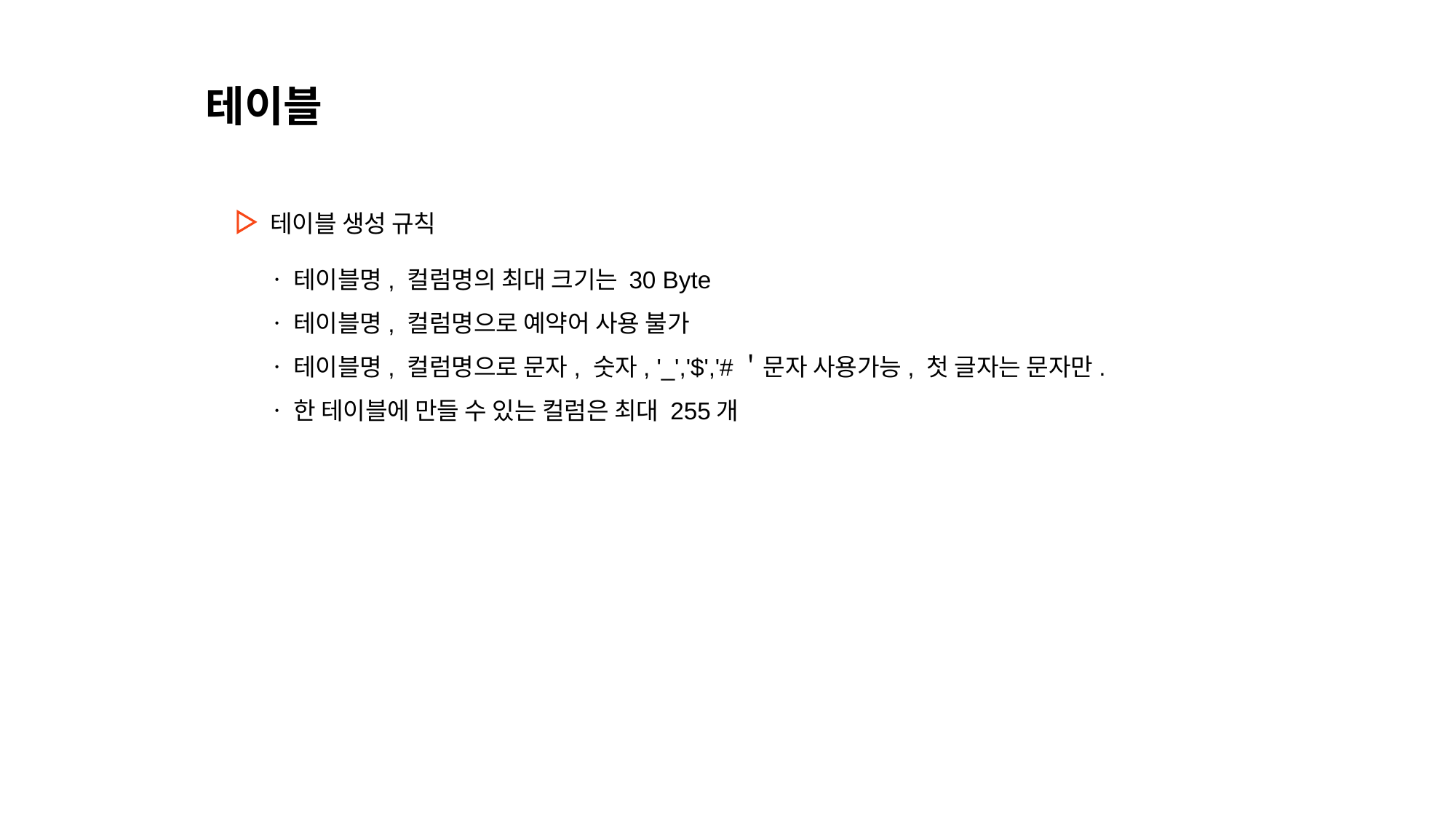

02
테이블

테이블 생성 규칙

ㆍ 테이블명, 컬럼명의 최대 크기는 30 Byte
ㆍ 테이블명, 컬럼명으로 예약어 사용 불가
ㆍ 테이블명, 컬럼명으로 문자, 숫자, '_','$','#＇문자 사용가능, 첫 글자는 문자만.
ㆍ 한 테이블에 만들 수 있는 컬럼은 최대 255개